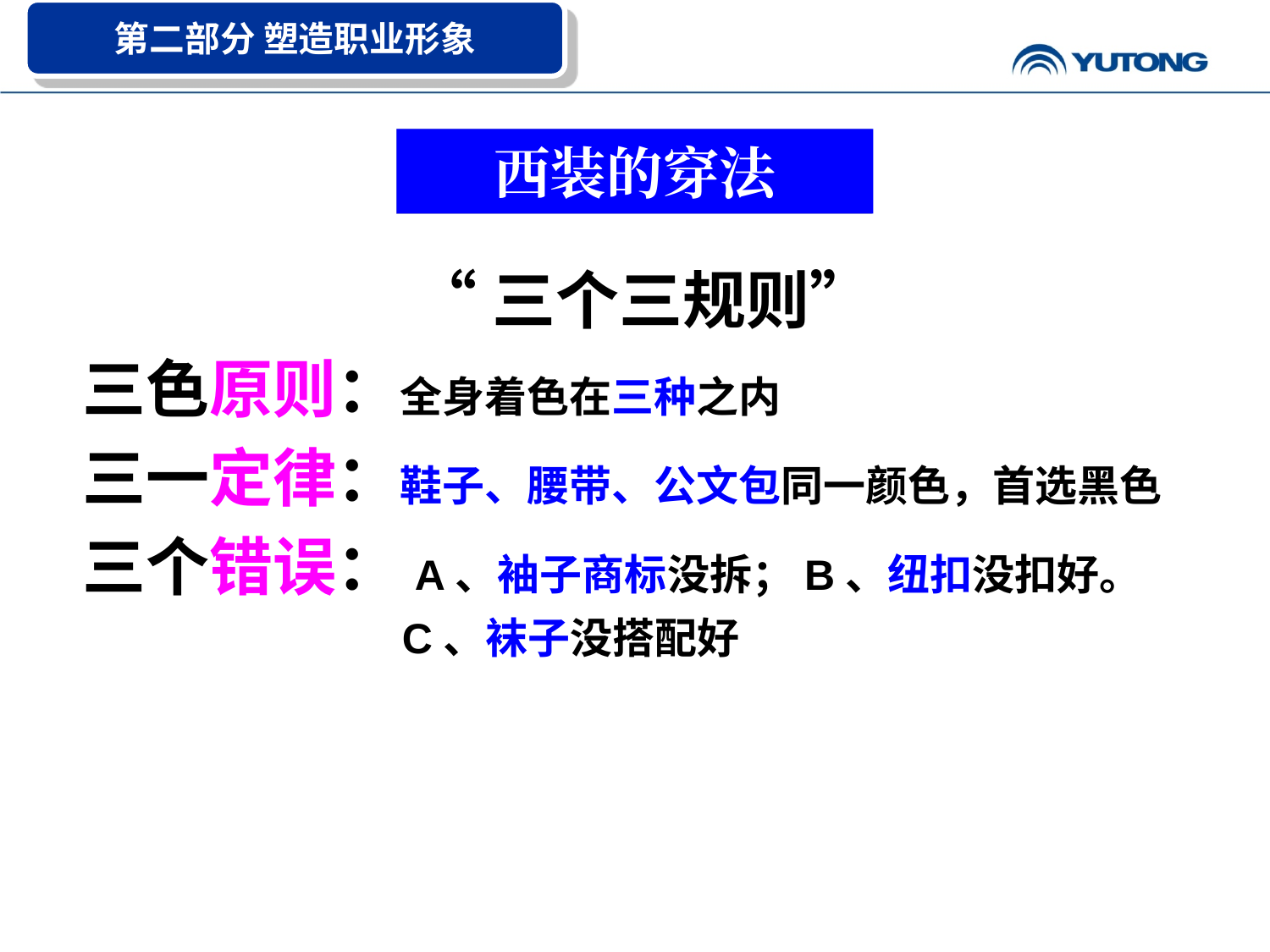

第二部分 塑造职业形象
西装的穿法
                       “三个三规则”
三色原则：全身着色在三种之内
三一定律：鞋子、腰带、公文包同一颜色，首选黑色
三个错误：A、袖子商标没拆；B、纽扣没扣好。
                           C、袜子没搭配好